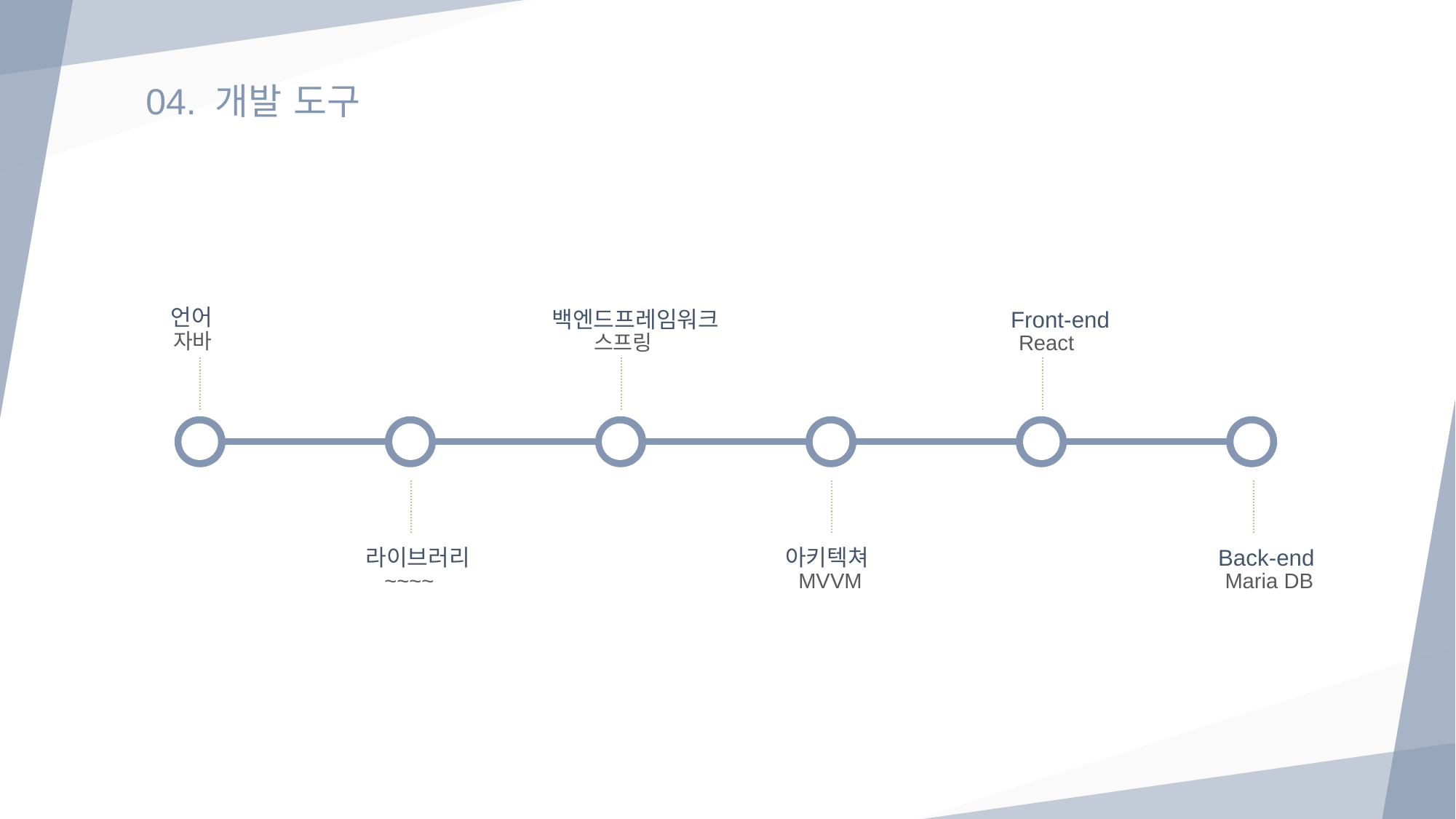

04. 개발 도구
언어
        자바
백엔드프레임워크
          스프링
Front-end
           React

라이브러리
           ~~~~
아키텍쳐
          MVVM
Back-end
           Maria DB